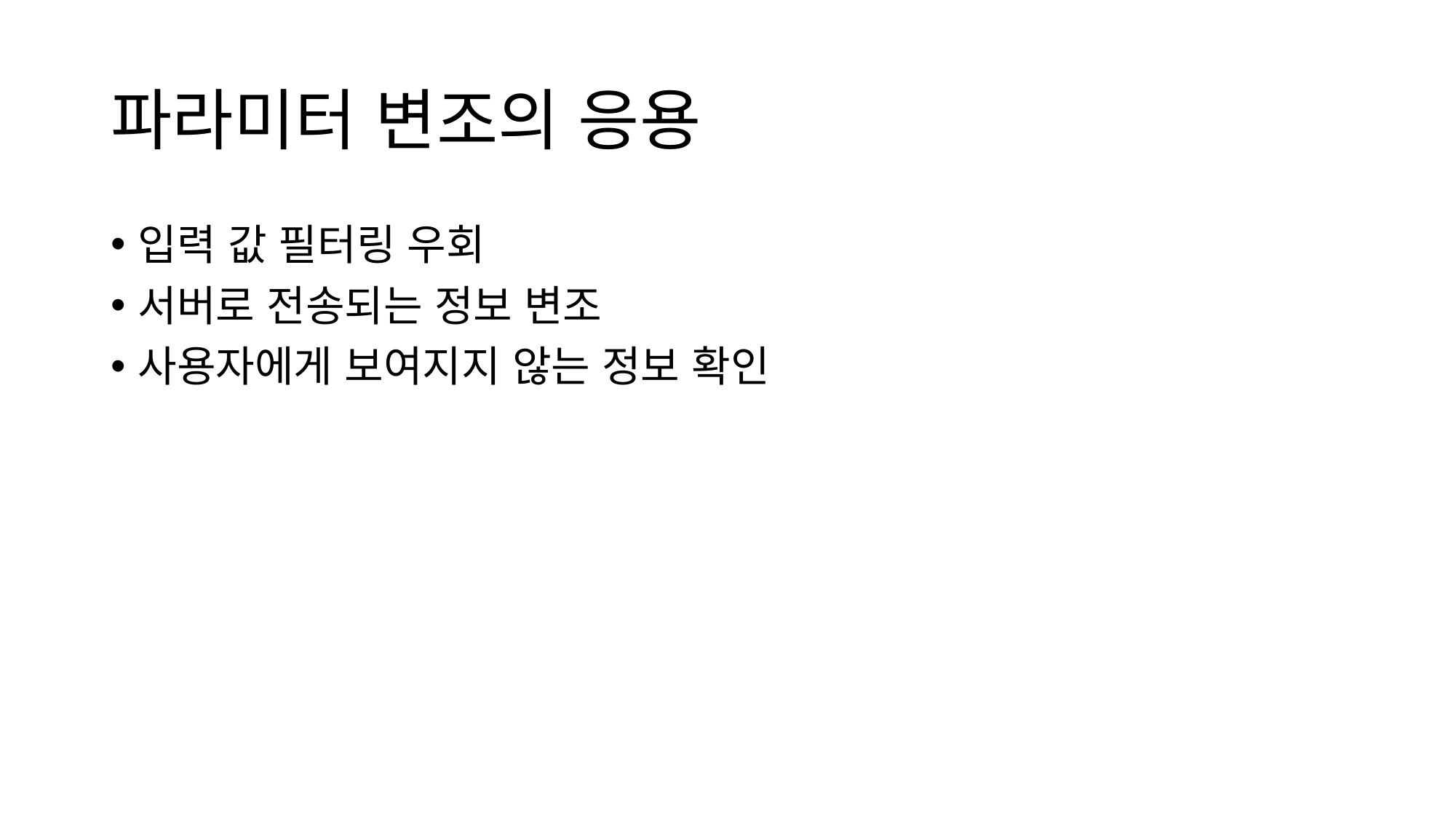

# 파라미터 변조의 응용
입력 값 필터링 우회
서버로 전송되는 정보 변조
사용자에게 보여지지 않는 정보 확인